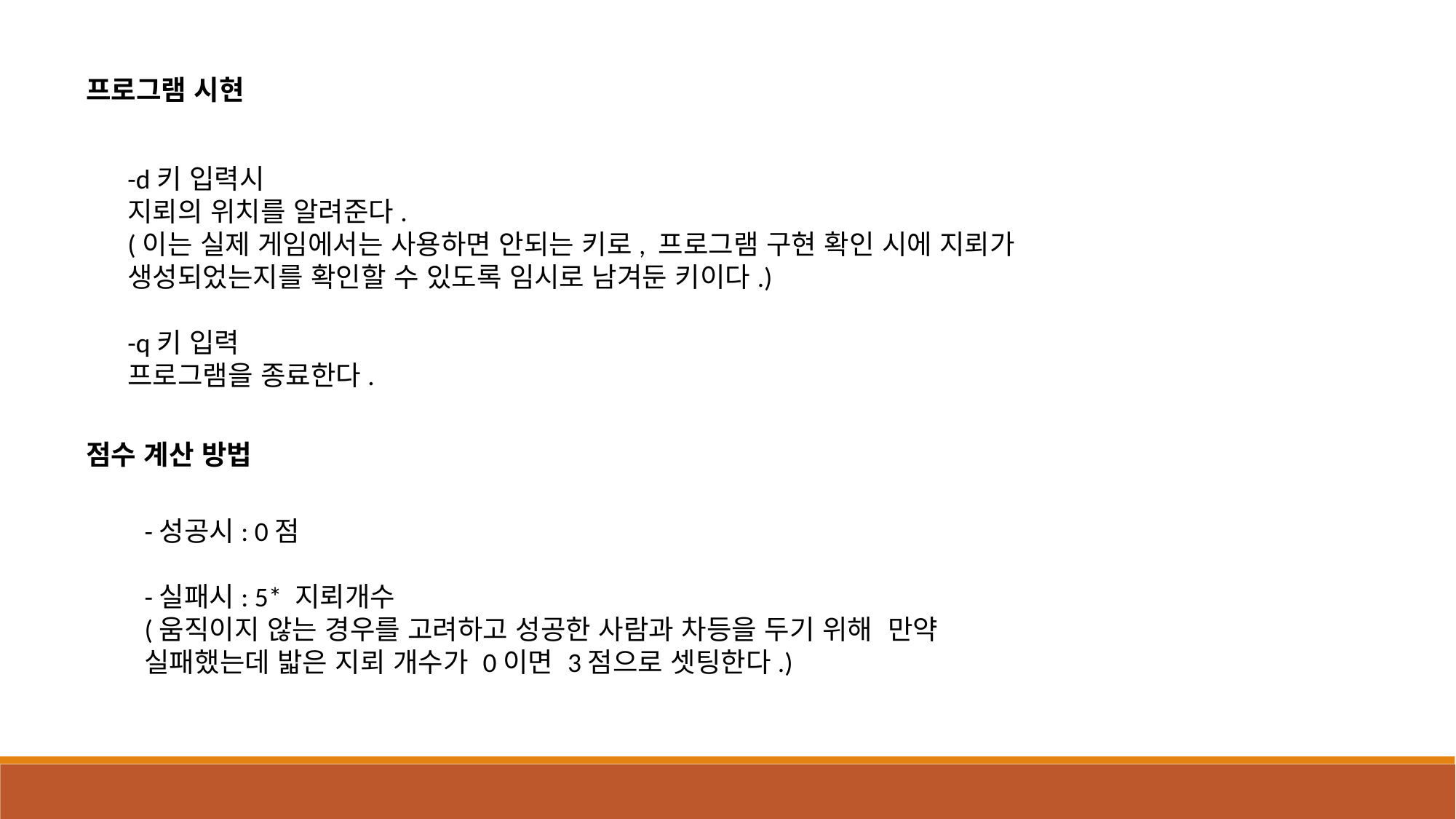

프로그램 시현
-d키 입력시
지뢰의 위치를 알려준다.
(이는 실제 게임에서는 사용하면 안되는 키로, 프로그램 구현 확인 시에 지뢰가 생성되었는지를 확인할 수 있도록 임시로 남겨둔 키이다.)

-q키 입력
프로그램을 종료한다.

점수 계산 방법
-성공시: 0점

-실패시: 5* 지뢰개수
(움직이지 않는 경우를 고려하고 성공한 사람과 차등을 두기 위해  만약 실패했는데 밟은 지뢰 개수가 0이면 3점으로 셋팅한다.)